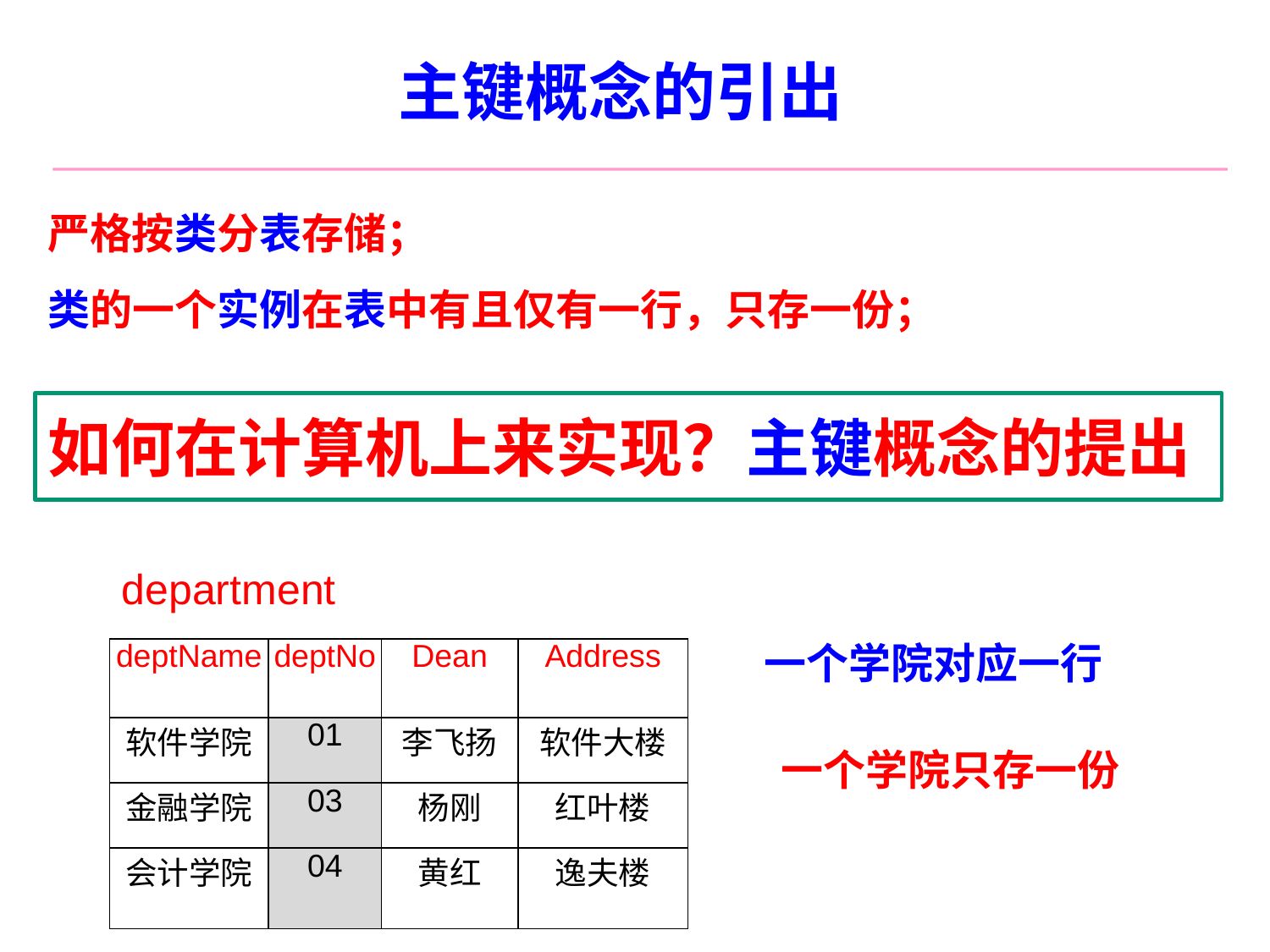

# 主键概念的引出
严格按类分表存储；
类的一个实例在表中有且仅有一行，只存一份；

如何在计算机上来实现？主键概念的提出
department
一个学院对应一行
| deptName | deptNo | Dean | Address |
| --- | --- | --- | --- |
| 软件学院 | 01 | 李飞扬 | 软件大楼 |
| 金融学院 | 03 | 杨刚 | 红叶楼 |
| 会计学院 | 04 | 黄红 | 逸夫楼 |
一个学院只存一份